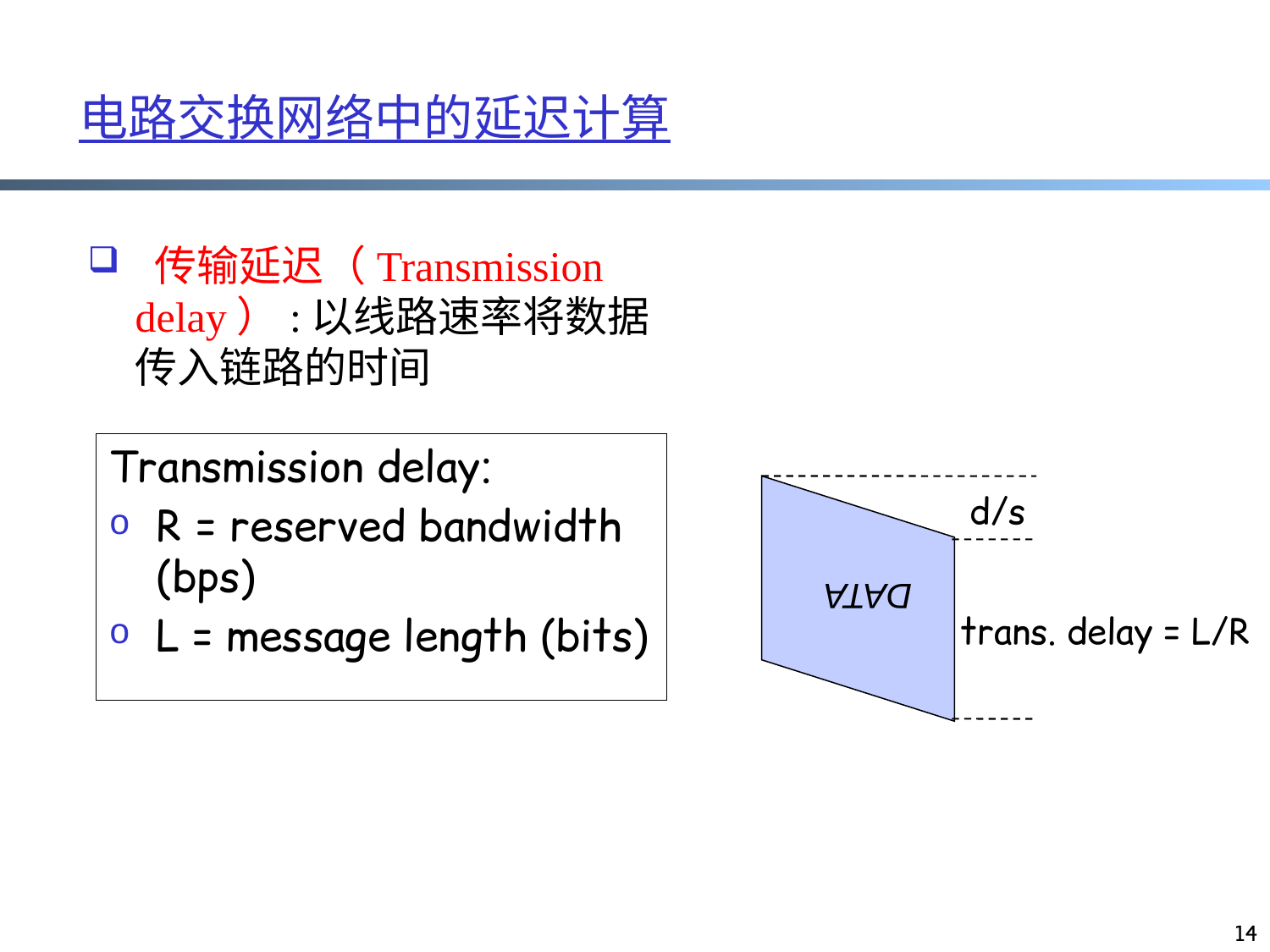

电路交换网络中的延迟计算
 传输延迟（Transmission delay）:以线路速率将数据传入链路的时间
Transmission delay:
R = reserved bandwidth (bps)
L = message length (bits)

d/s
DATA

trans. delay = L/R

14